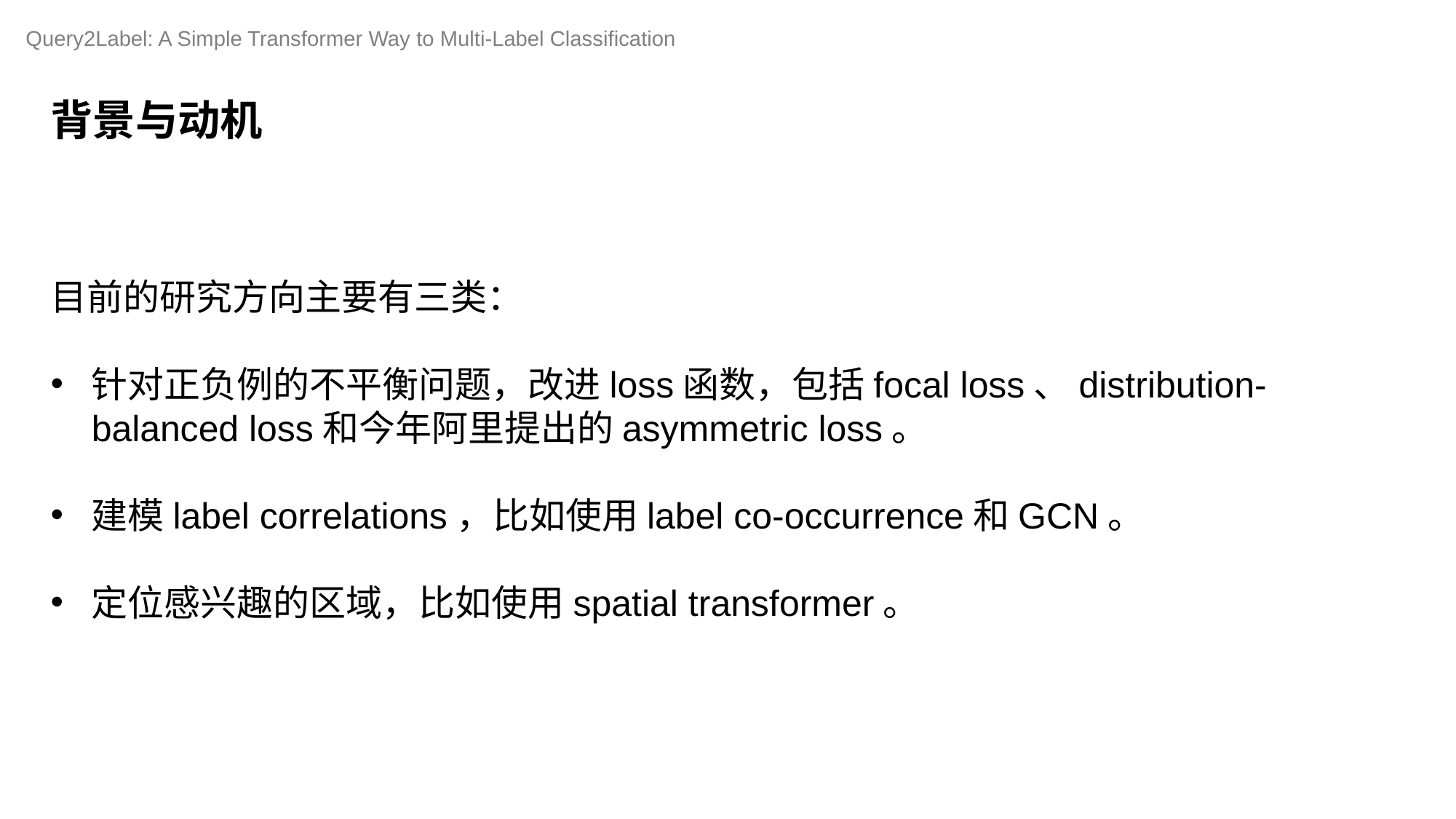

Query2Label: A Simple Transformer Way to Multi-Label Classification
背景与动机
目前的研究方向主要有三类：

针对正负例的不平衡问题，改进loss函数，包括focal loss、distribution-balanced loss和今年阿里提出的asymmetric loss。

建模label correlations，比如使用label co-occurrence和GCN。

定位感兴趣的区域，比如使用spatial transformer。